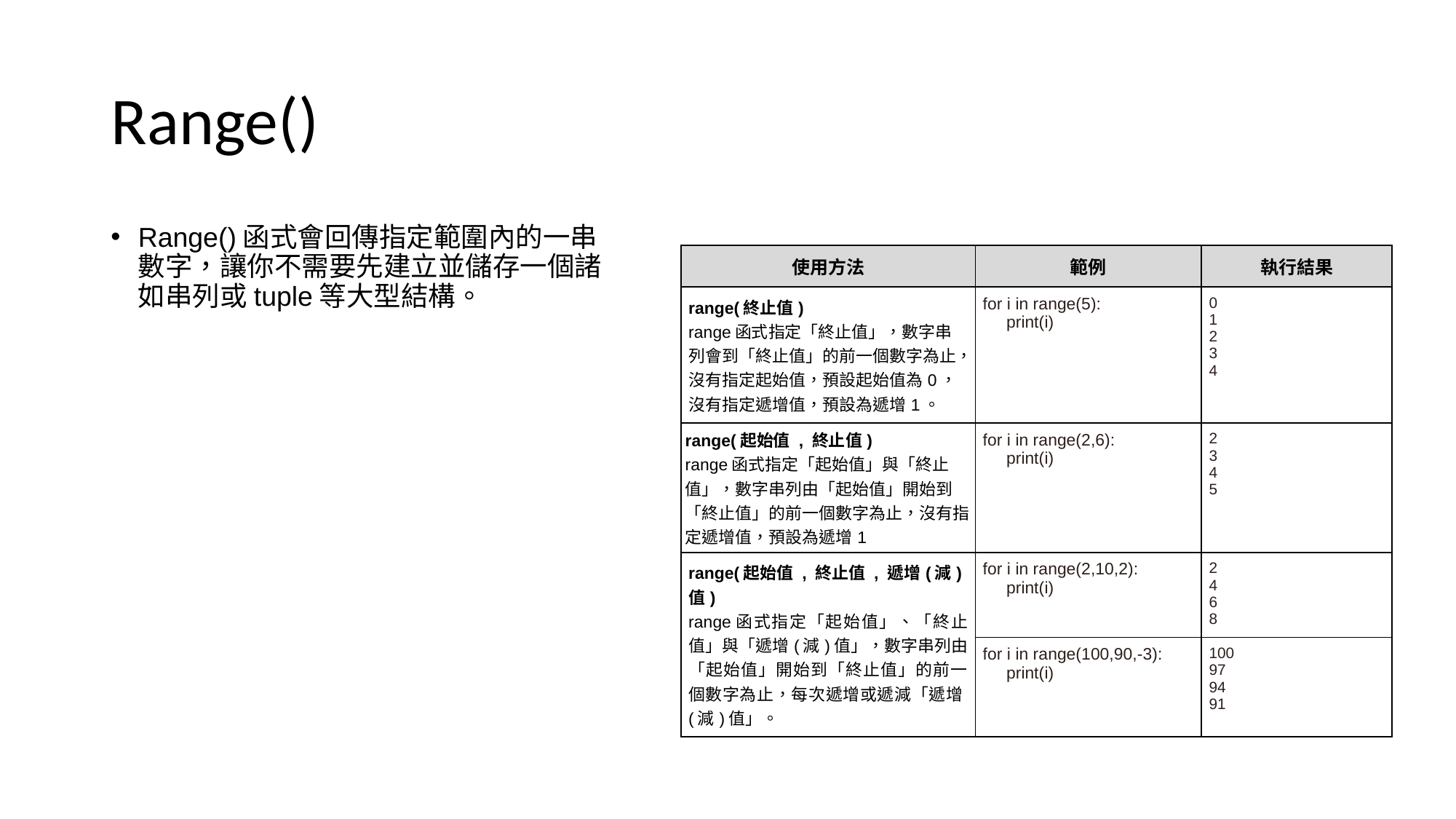

# Range()

Range()函式會回傳指定範圍內的一串數字，讓你不需要先建立並儲存一個諸如串列或tuple等大型結構。

| 使用方法 | 範例 | 執行結果 |
| --- | --- | --- |
| range(終止值) range函式指定「終止值」，數字串列會到「終止值」的前一個數字為止，沒有指定起始值，預設起始值為0，沒有指定遞增值，預設為遞增1。 | for i in range(5):      print(i) | 0 1 2 3 4 |
| range(起始值 , 終止值) range函式指定「起始值」與「終止值」，數字串列由「起始值」開始到「終止值」的前一個數字為止，沒有指定遞增值，預設為遞增1 | for i in range(2,6):      print(i) | 2 3 4 5 |
| range(起始值 , 終止值 , 遞增(減)值) range函式指定「起始值」、「終止值」與「遞增(減)值」，數字串列由「起始值」開始到「終止值」的前一個數字為止，每次遞增或遞減「遞增(減)值」。 | for i in range(2,10,2):      print(i) | 2 4 6 8 |
|  | for i in range(100,90,-3):      print(i) | 100 97 94 91 |